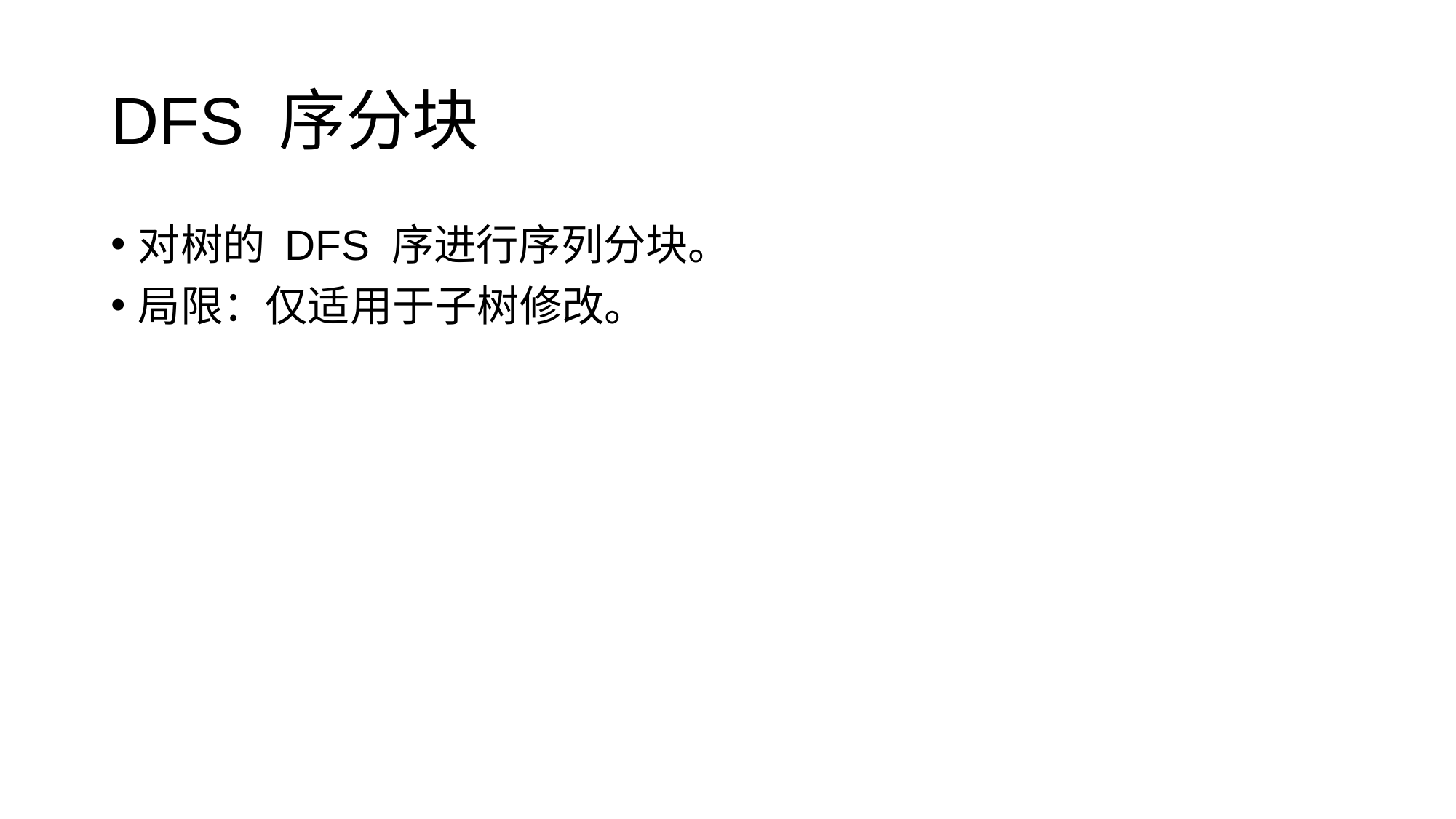

# DFS 序分块
对树的 DFS 序进行序列分块。
局限：仅适用于子树修改。